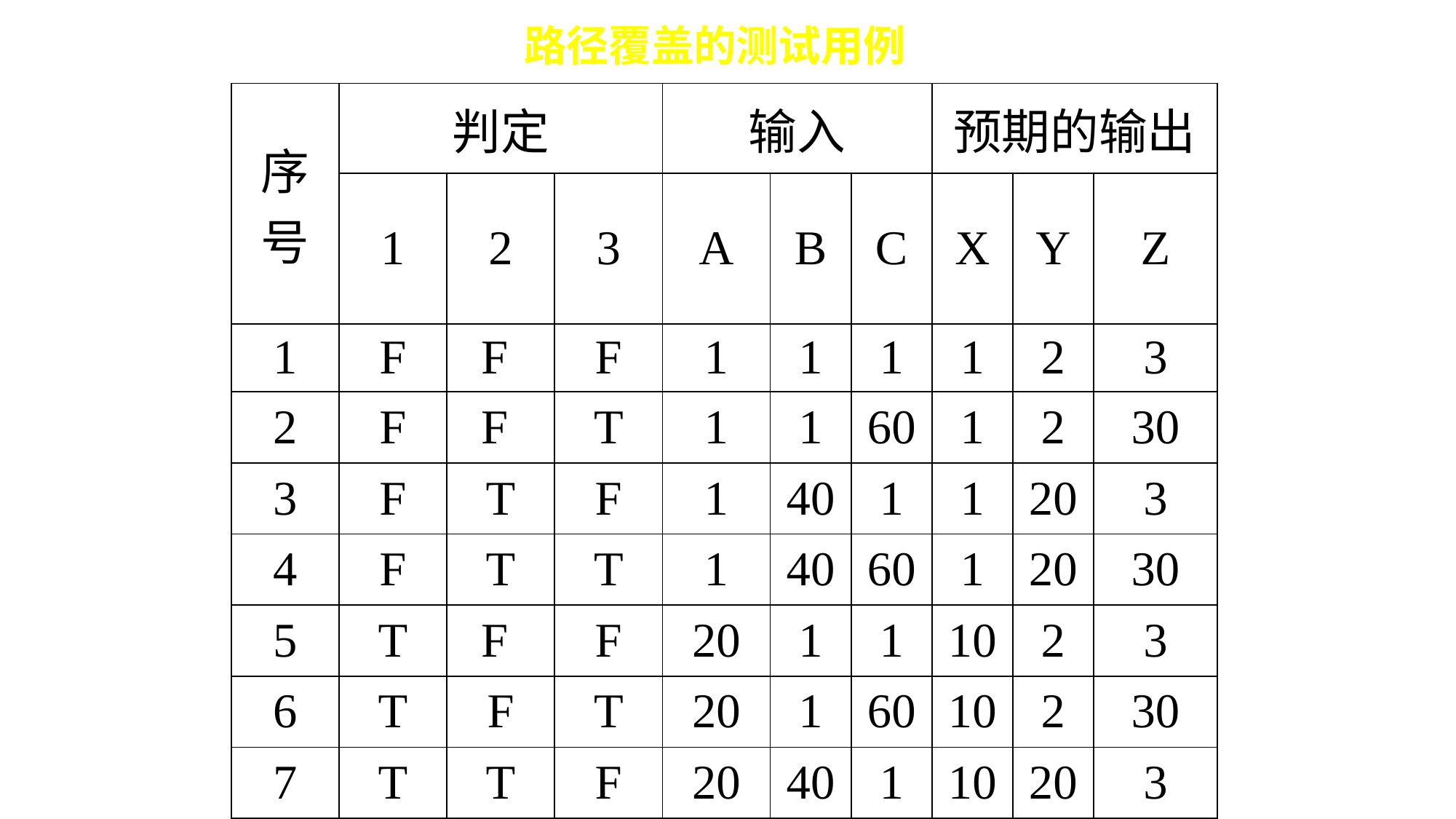

作业（第7章）
路径覆盖的测试用例
| 序号 | 判定 |  |  | 输入 |  |  | 预期的输出 |  |  |
| --- | --- | --- | --- | --- | --- | --- | --- | --- | --- |
|  | 1 | 2 | 3 | A | B | C | X | Y | Z |
| 1 | F | F | F | 1 | 1 | 1 | 1 | 2 | 3 |
| 2 | F | F | T | 1 | 1 | 60 | 1 | 2 | 30 |
| 3 | F | T | F | 1 | 40 | 1 | 1 | 20 | 3 |
| 4 | F | T | T | 1 | 40 | 60 | 1 | 20 | 30 |
| 5 | T | F | F | 20 | 1 | 1 | 10 | 2 | 3 |
| 6 | T | F | T | 20 | 1 | 60 | 10 | 2 | 30 |
| 7 | T | T | F | 20 | 40 | 1 | 10 | 20 | 3 |
| 8 | T | T | T | 20 | 40 | 60 | 10 | 20 | 30 |